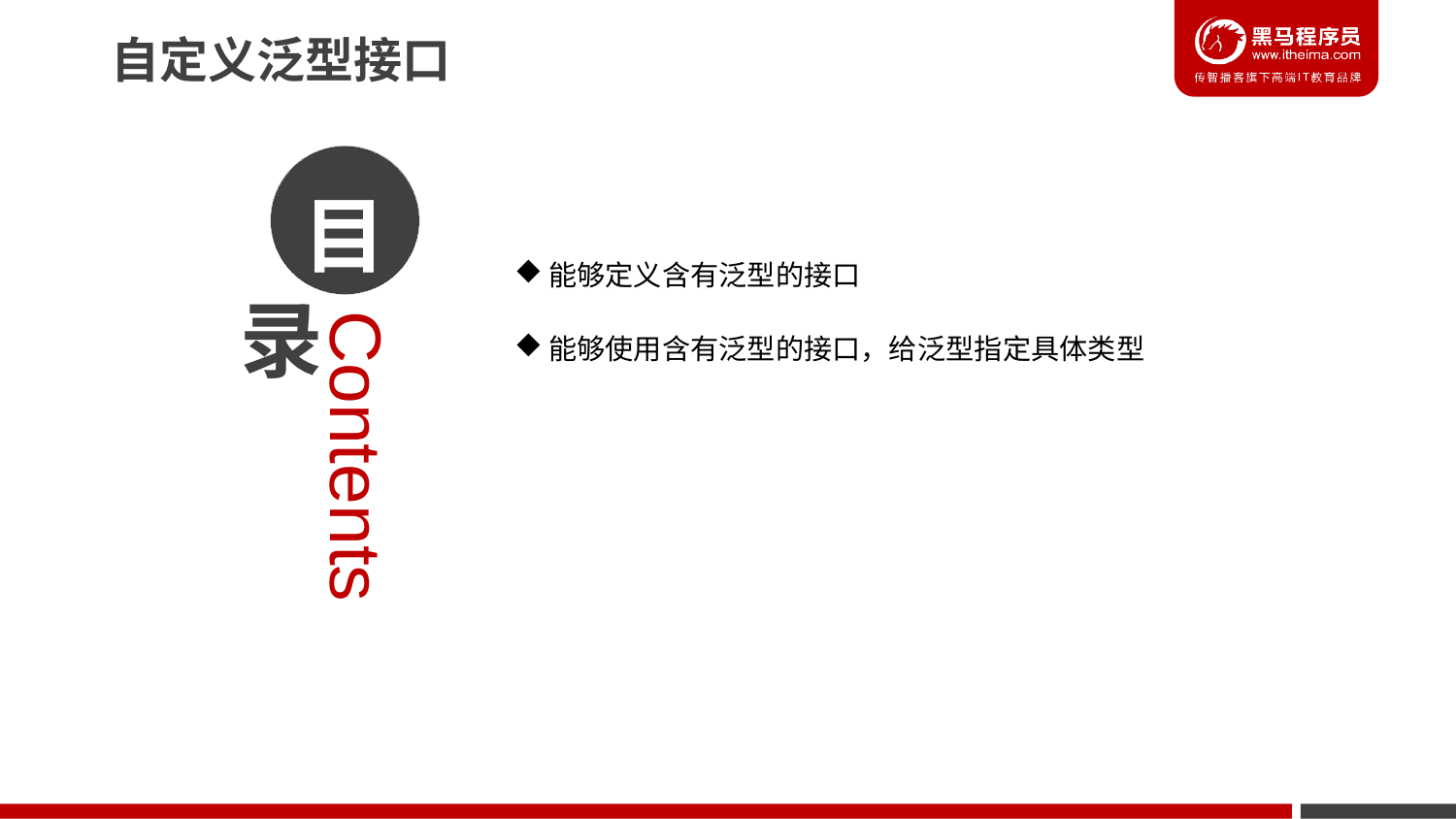

# 自定义泛型接口
能够定义含有泛型的接口
能够使用含有泛型的接口，给泛型指定具体类型